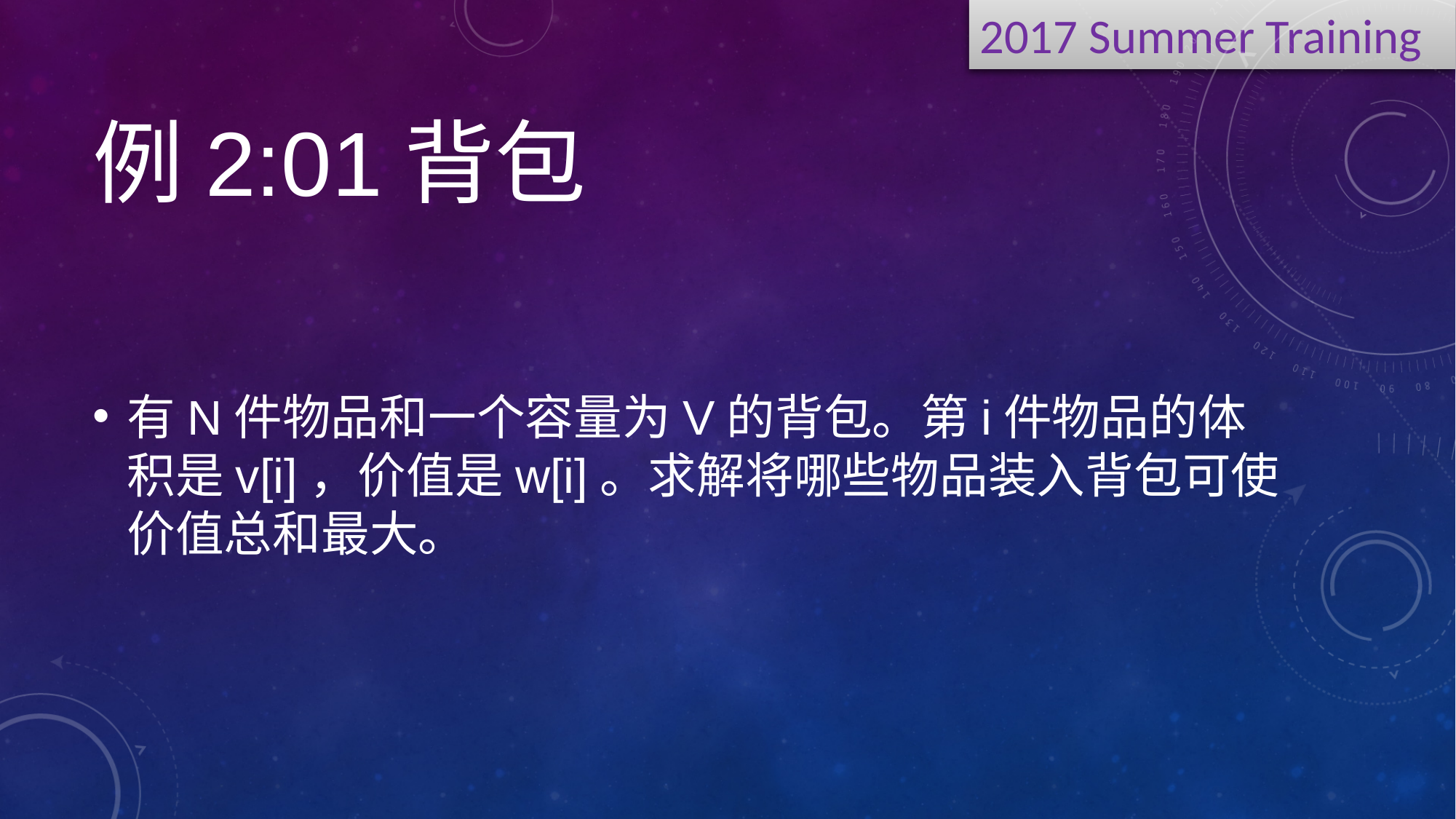

# 例2:01背包
有N件物品和一个容量为V的背包。第i件物品的体积是v[i]，价值是w[i]。求解将哪些物品装入背包可使价值总和最大。